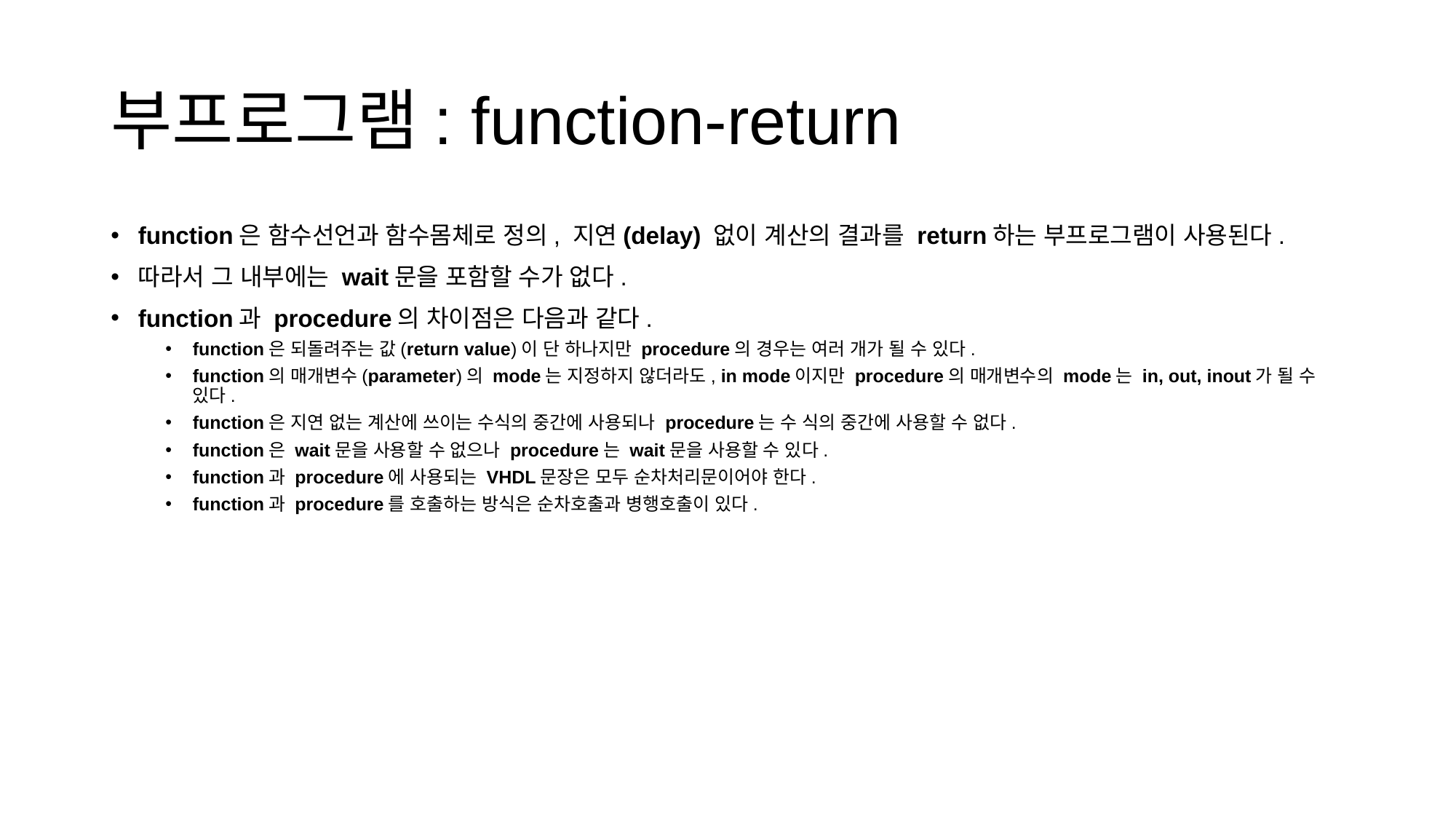

# 부프로그램: function-return
function은 함수선언과 함수몸체로 정의, 지연(delay) 없이 계산의 결과를 return하는 부프로그램이 사용된다.
따라서 그 내부에는 wait문을 포함할 수가 없다.
function과 procedure의 차이점은 다음과 같다.
function은 되돌려주는 값(return value)이 단 하나지만 procedure의 경우는 여러 개가 될 수 있다.
function의 매개변수(parameter)의 mode는 지정하지 않더라도, in mode이지만 procedure의 매개변수의 mode는 in, out, inout가 될 수 있다.
function은 지연 없는 계산에 쓰이는 수식의 중간에 사용되나 procedure는 수 식의 중간에 사용할 수 없다.
function은 wait문을 사용할 수 없으나 procedure는 wait문을 사용할 수 있다.
function과 procedure에 사용되는 VHDL문장은 모두 순차처리문이어야 한다.
function과 procedure를 호출하는 방식은 순차호출과 병행호출이 있다.